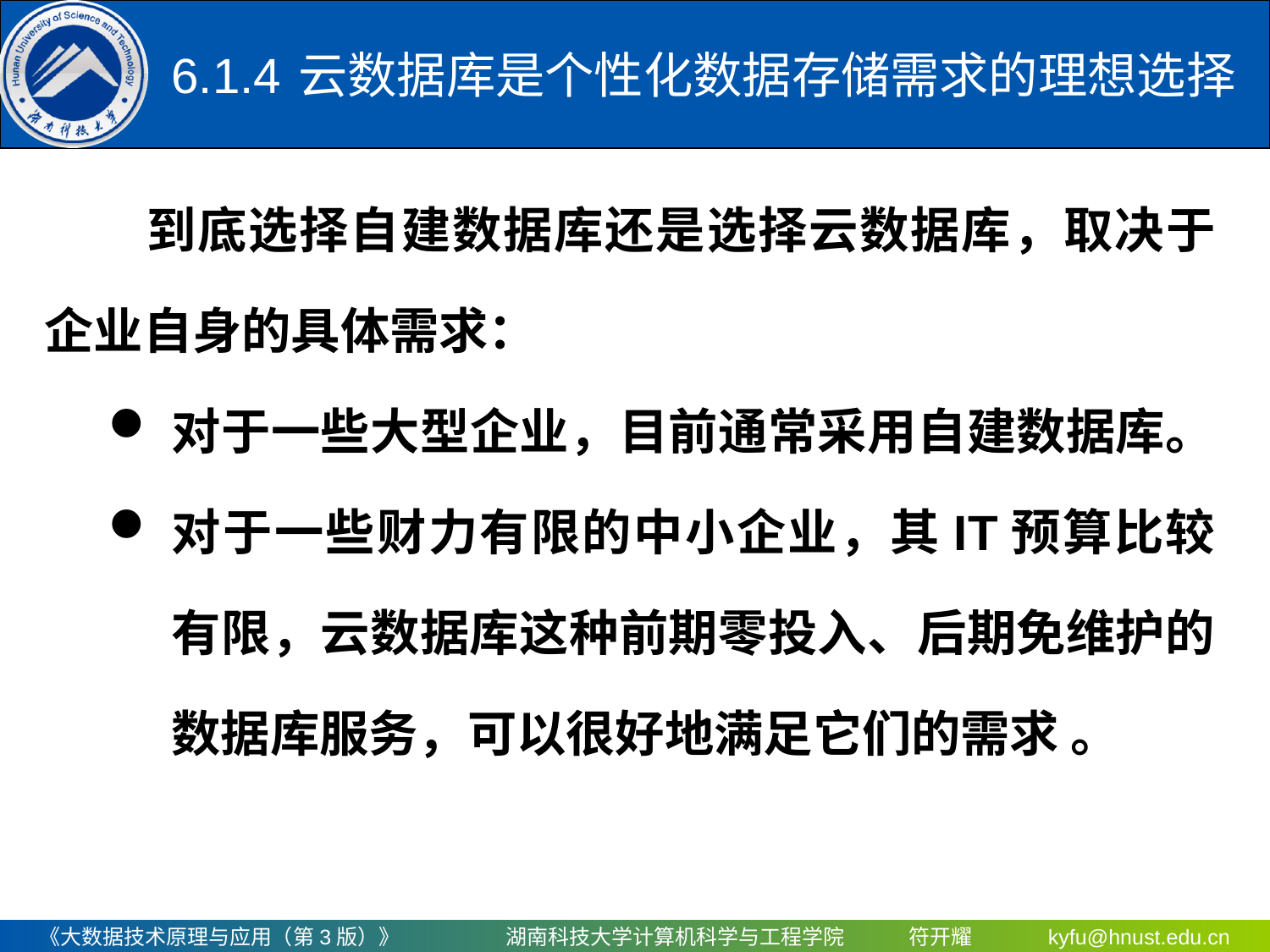

# 6.1.4	云数据库是个性化数据存储需求的理想选择
　　到底选择自建数据库还是选择云数据库，取决于企业自身的具体需求：
对于一些大型企业，目前通常采用自建数据库。
对于一些财力有限的中小企业，其IT预算比较有限，云数据库这种前期零投入、后期免维护的数据库服务，可以很好地满足它们的需求 。